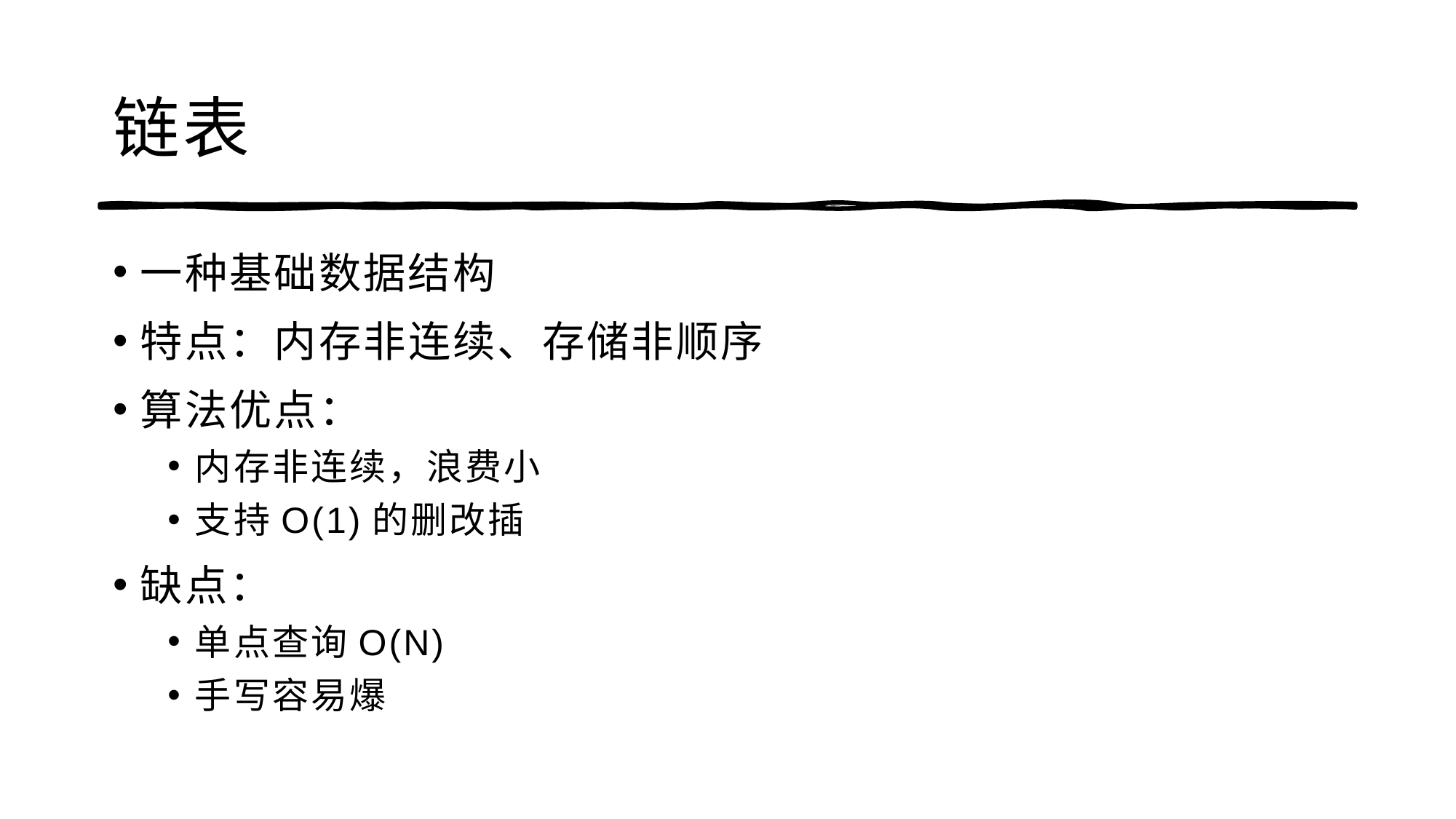

# 链表
一种基础数据结构
特点：内存非连续、存储非顺序
算法优点：
内存非连续，浪费小
支持O(1)的删改插
缺点：
单点查询O(N)
手写容易爆